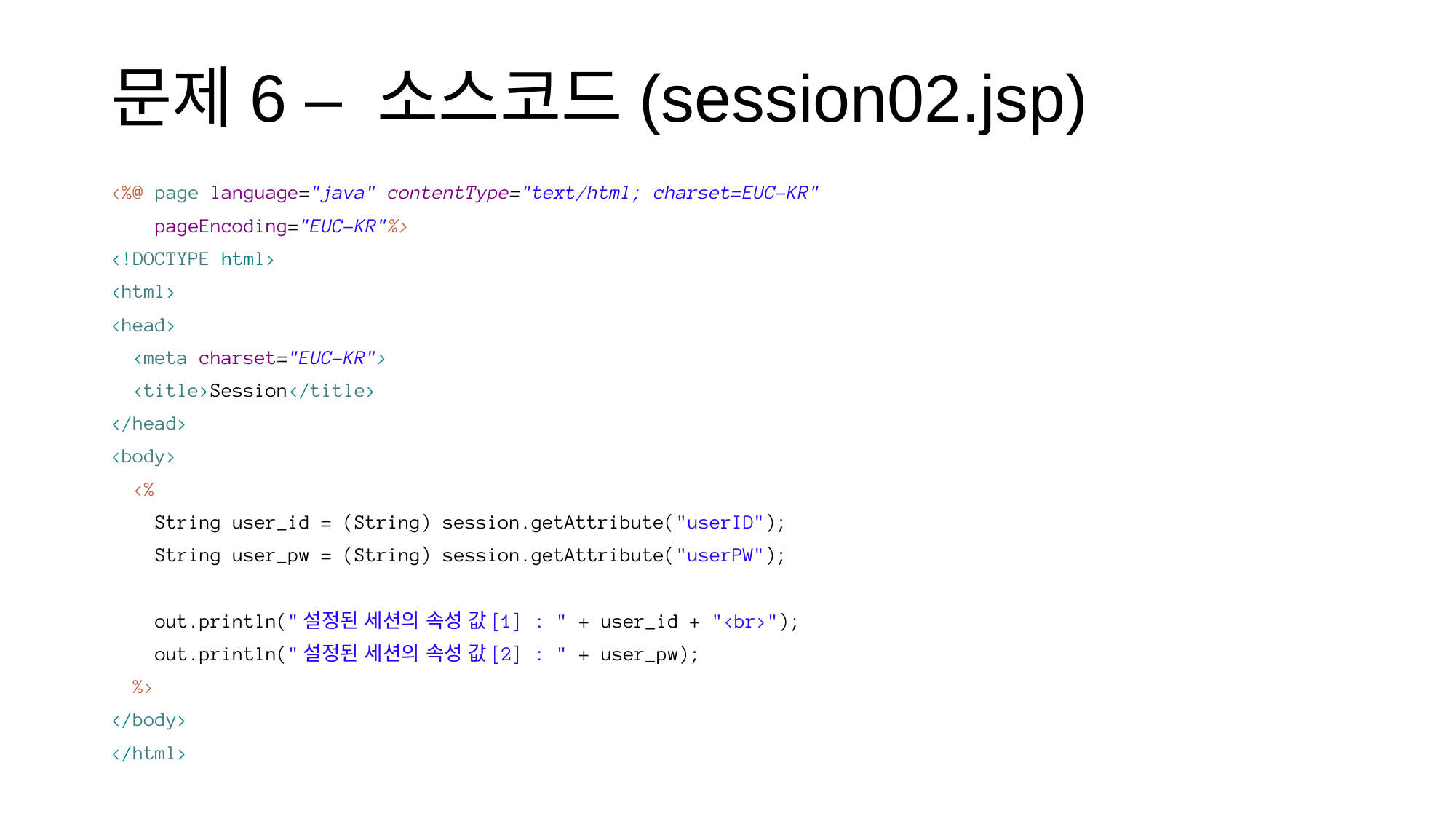

# 문제6 – 소스코드(session02.jsp)
<%@ page language="java" contentType="text/html; charset=EUC-KR"
    pageEncoding="EUC-KR"%>
<!DOCTYPE html>
<html>
<head>
  <meta charset="EUC-KR">
  <title>Session</title>
</head>
<body>
  <%
    String user_id = (String) session.getAttribute("userID");
    String user_pw = (String) session.getAttribute("userPW");

    out.println("설정된 세션의 속성 값[1] : " + user_id + "<br>");
    out.println("설정된 세션의 속성 값[2] : " + user_pw);
  %>
</body>
</html>